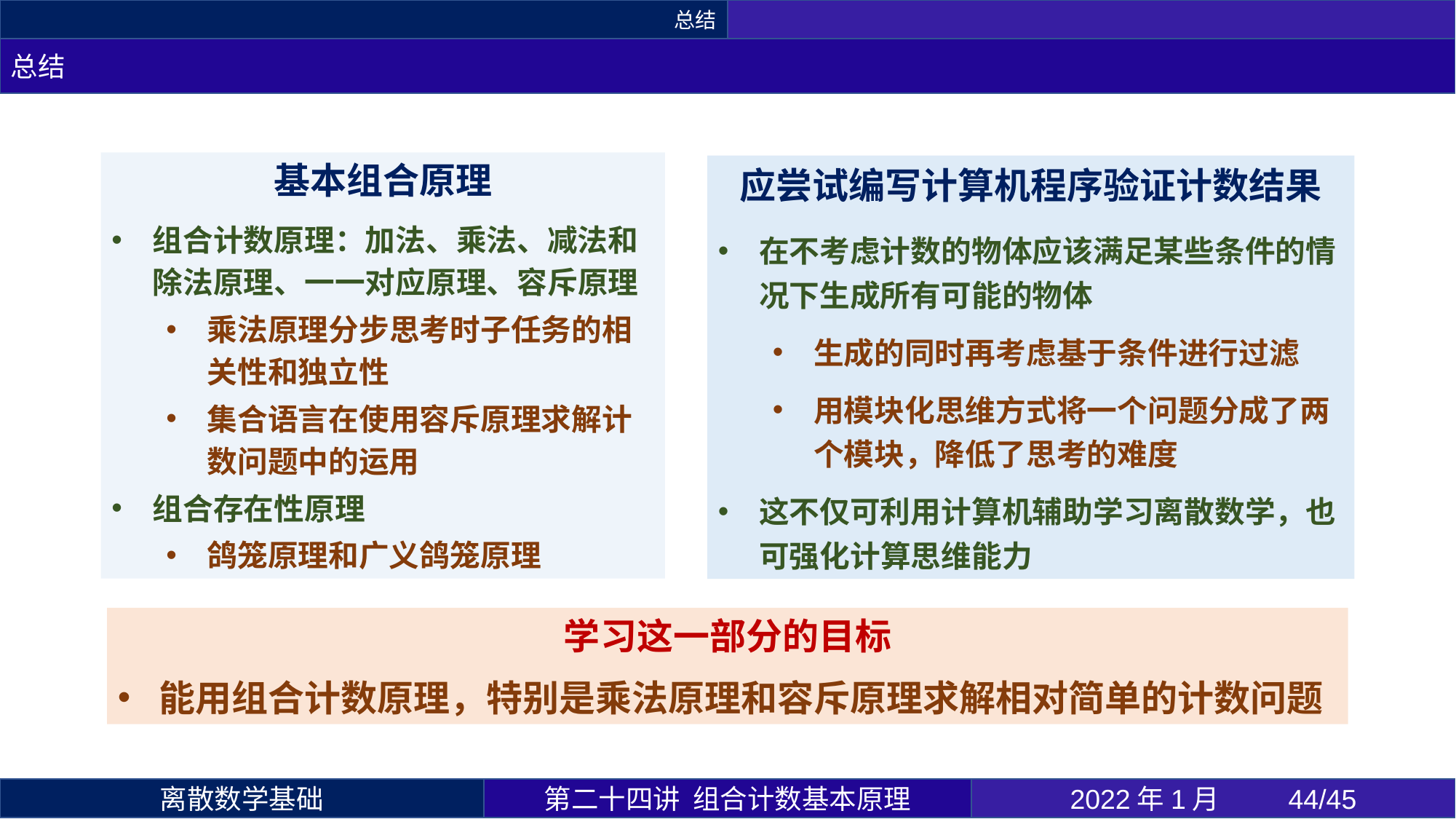

总结
总结
基本组合原理
组合计数原理：加法、乘法、减法和除法原理、一一对应原理、容斥原理
乘法原理分步思考时子任务的相关性和独立性
集合语言在使用容斥原理求解计数问题中的运用
组合存在性原理
鸽笼原理和广义鸽笼原理
应尝试编写计算机程序验证计数结果
在不考虑计数的物体应该满足某些条件的情况下生成所有可能的物体
生成的同时再考虑基于条件进行过滤
用模块化思维方式将一个问题分成了两个模块，降低了思考的难度
这不仅可利用计算机辅助学习离散数学，也可强化计算思维能力
学习这一部分的目标
能用组合计数原理，特别是乘法原理和容斥原理求解相对简单的计数问题
第二十四讲  组合计数基本原理
2022年1月 	44/45
离散数学基础